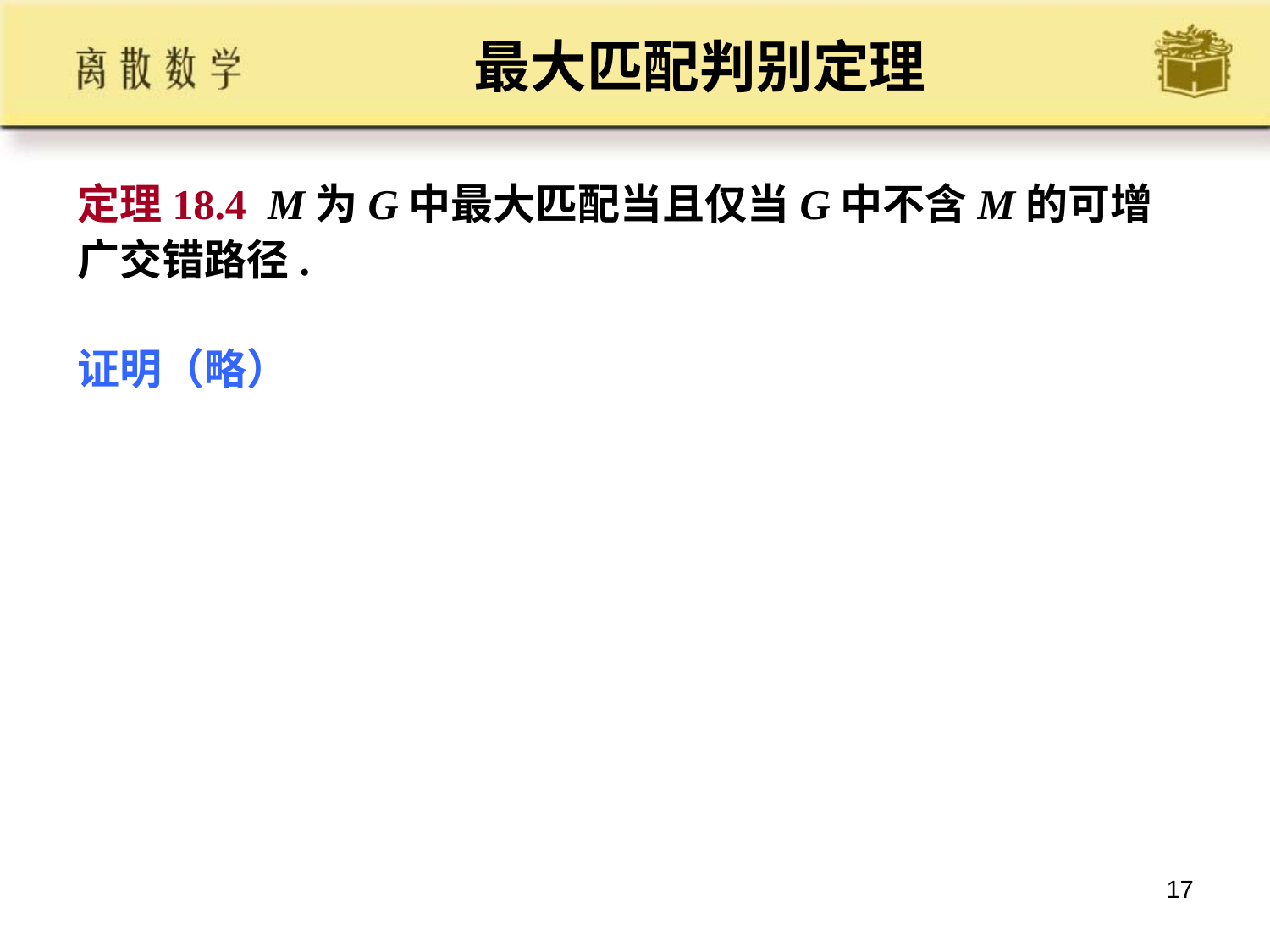

# 最大匹配判别定理
定理18.4  M为G中最大匹配当且仅当G中不含M的可增广交错路径.
证明（略）
17